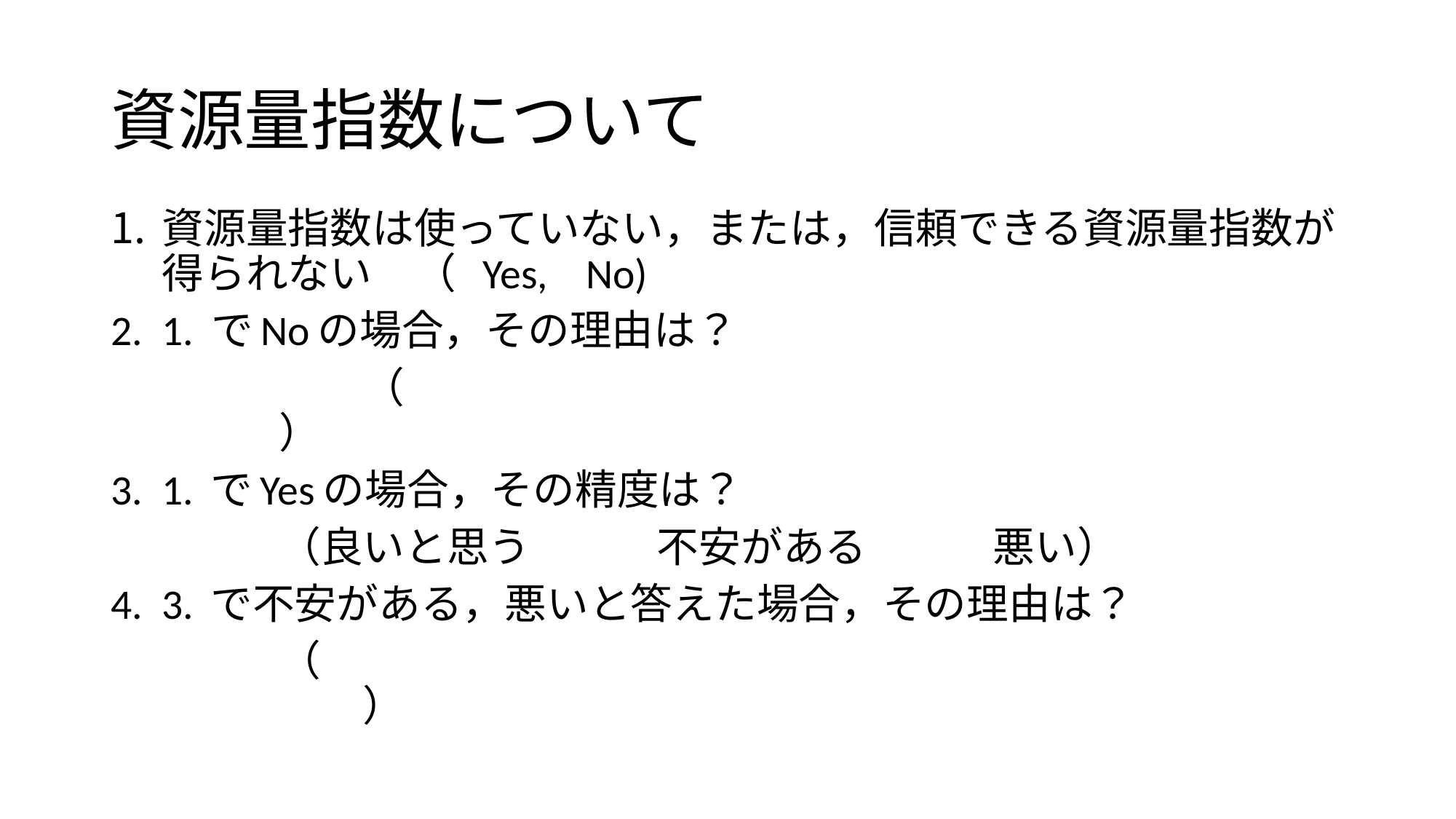

# 資源量指数について
資源量指数は使っていない，または，信頼できる資源量指数が得られない　（  Yes,    No)
1. でNoの場合，その理由は？
　　　　　　（　　　　　　　　　　　　　　　　　　　　　　　　　　）
3.  1. でYesの場合，その精度は？
　　　　（良いと思う　　　不安がある　　　悪い）
4.  3. で不安がある，悪いと答えた場合，その理由は？
　　　　（　　　　　　　　　　　　　　　　　　　　　　　　　　　　　　）